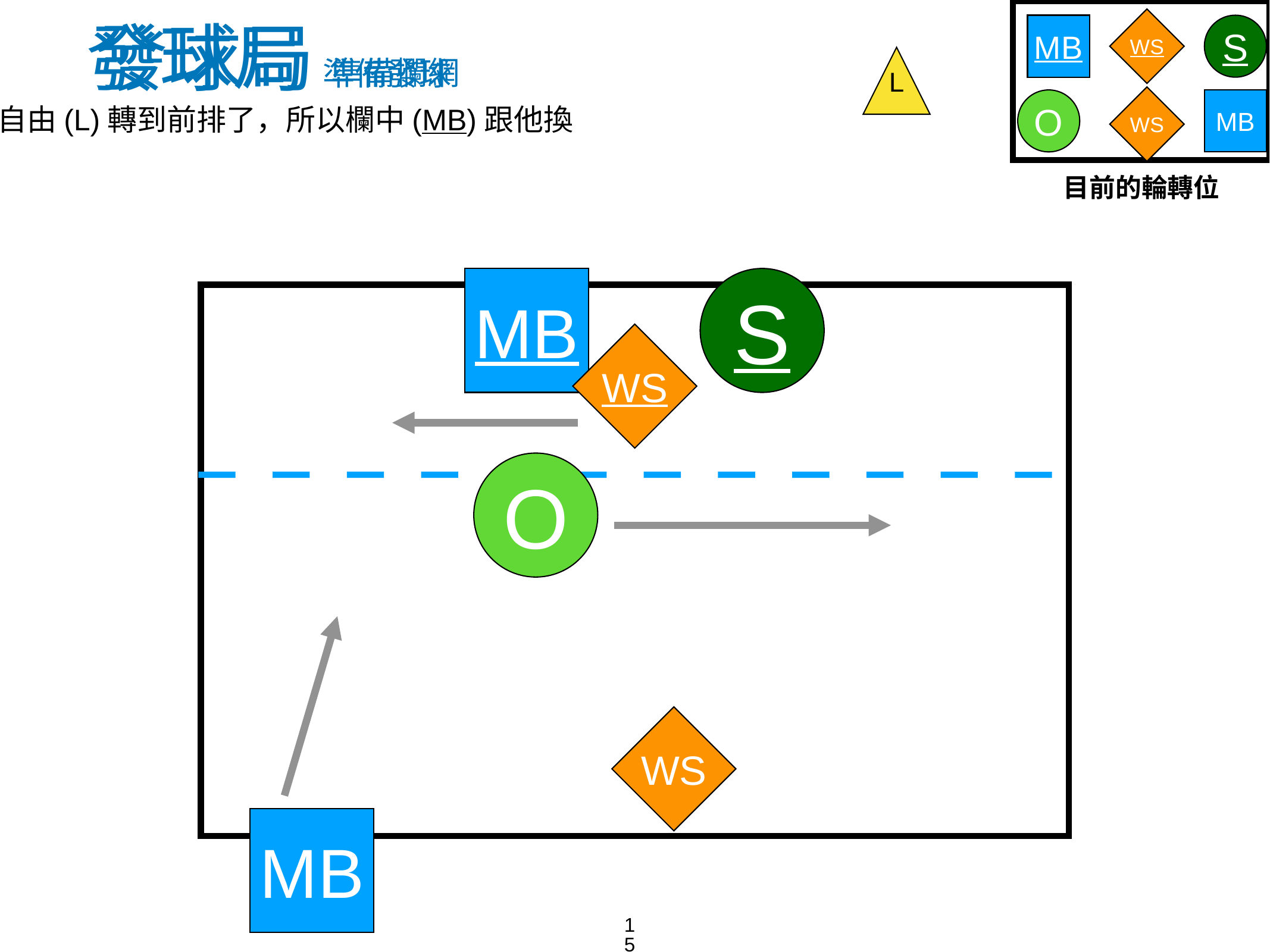

# 發球局 準備發球
發球局 準備攔網

WS
MB
S
L
WS
O
MB
自由(L)轉到前排了，所以欄中(MB)跟他換
目前的輪轉位
MB
S

WS

O

WS
MB
15